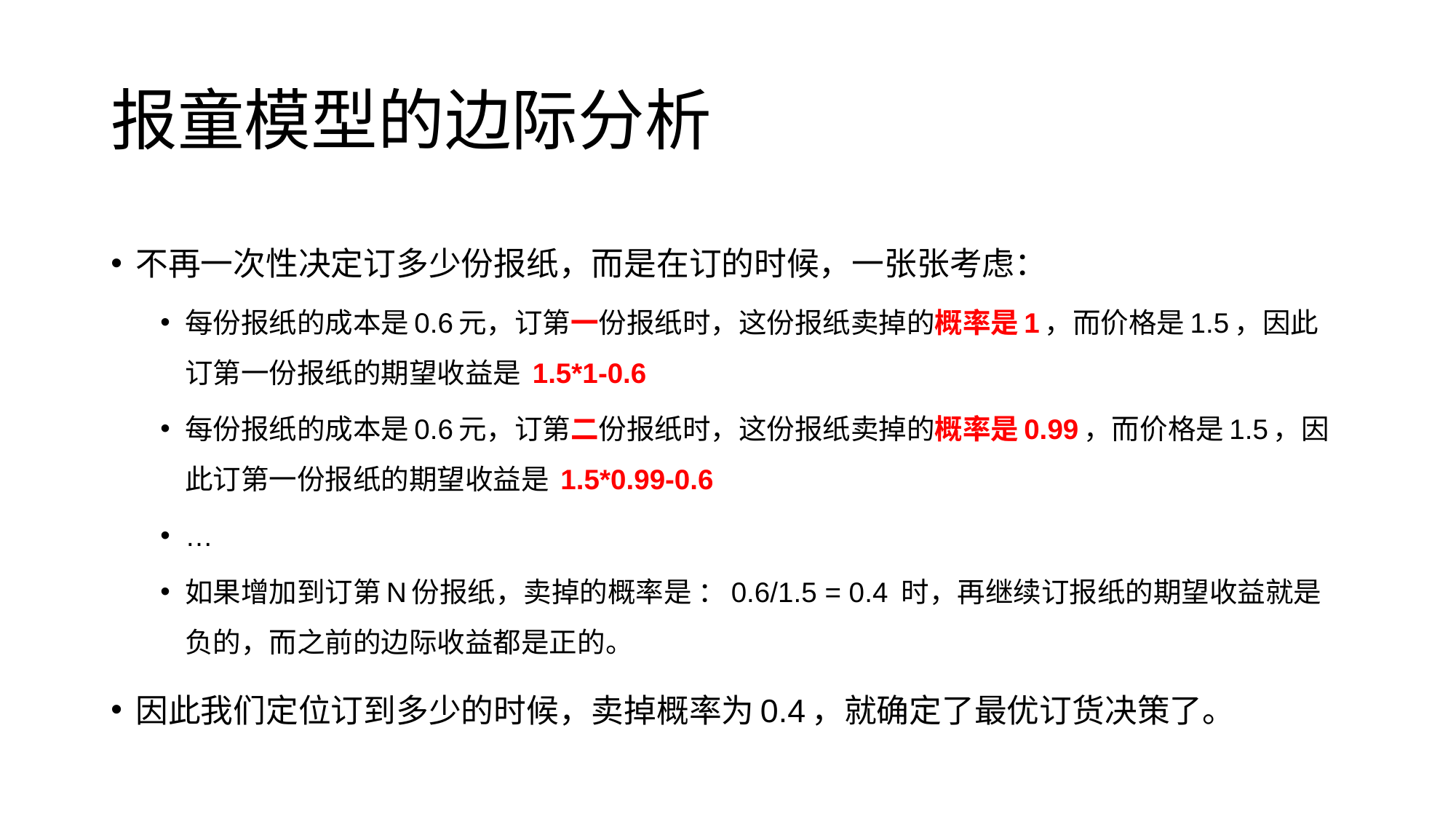

# 报童模型的边际分析
不再一次性决定订多少份报纸，而是在订的时候，一张张考虑：
每份报纸的成本是0.6元，订第一份报纸时，这份报纸卖掉的概率是1，而价格是1.5，因此订第一份报纸的期望收益是 1.5*1-0.6
每份报纸的成本是0.6元，订第二份报纸时，这份报纸卖掉的概率是0.99，而价格是1.5，因此订第一份报纸的期望收益是 1.5*0.99-0.6
…
如果增加到订第N份报纸，卖掉的概率是 ：0.6/1.5 = 0.4 时，再继续订报纸的期望收益就是负的，而之前的边际收益都是正的。
因此我们定位订到多少的时候，卖掉概率为0.4，就确定了最优订货决策了。